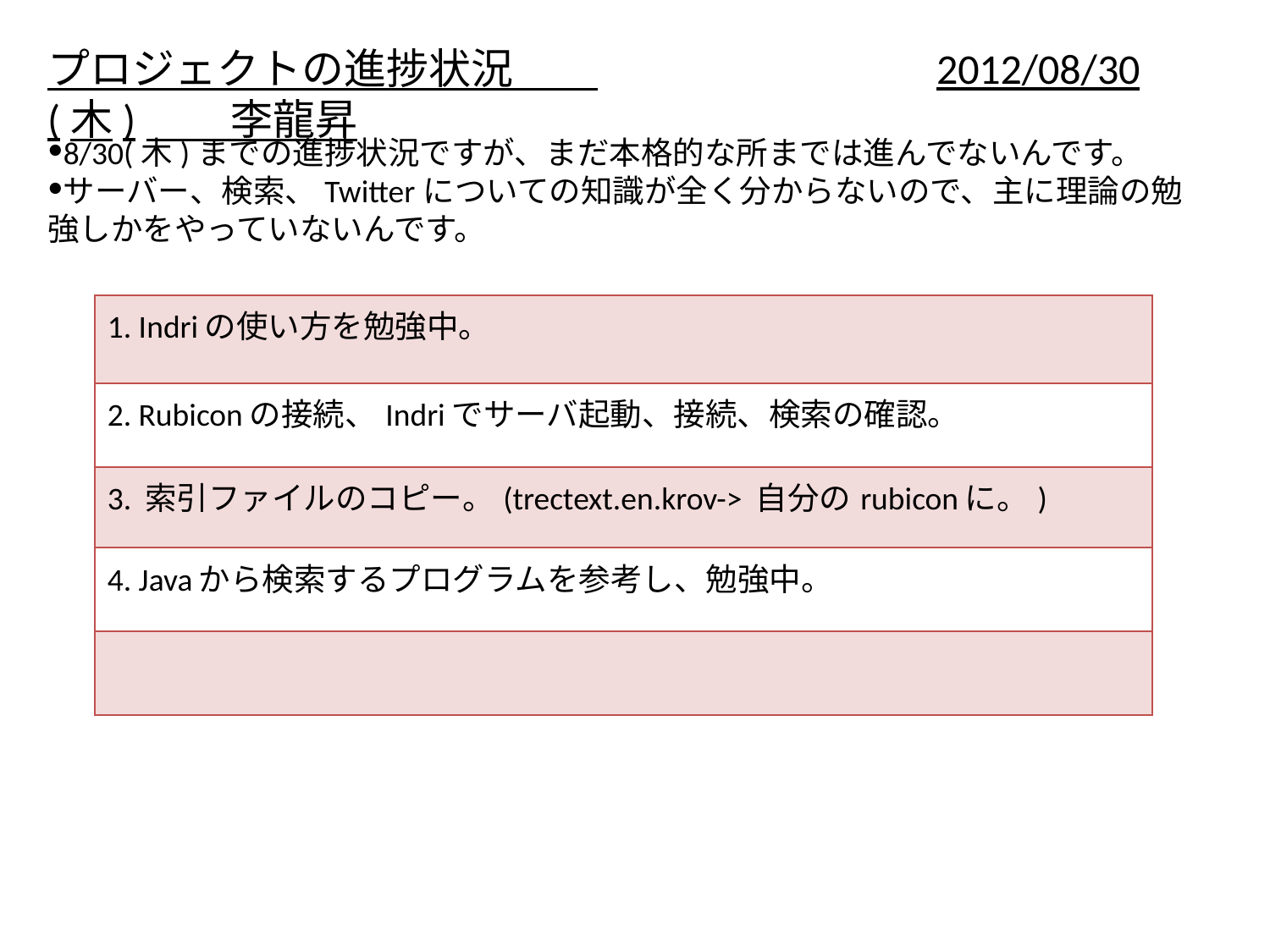

プロジェクトの進捗状況　　			2012/08/30(木)　　李龍昇
8/30(木)までの進捗状況ですが、まだ本格的な所までは進んでないんです。
サーバー、検索、Twitterについての知識が全く分からないので、主に理論の勉強しかをやっていないんです。

| 1. Indriの使い方を勉強中。 |
| --- |
| 2. Rubiconの接続、Indriでサーバ起動、接続、検索の確認。 |
| 3. 索引ファイルのコピー。(trectext.en.krov-> 自分のrubiconに。) |
| 4. Javaから検索するプログラムを参考し、勉強中。 |
|  |